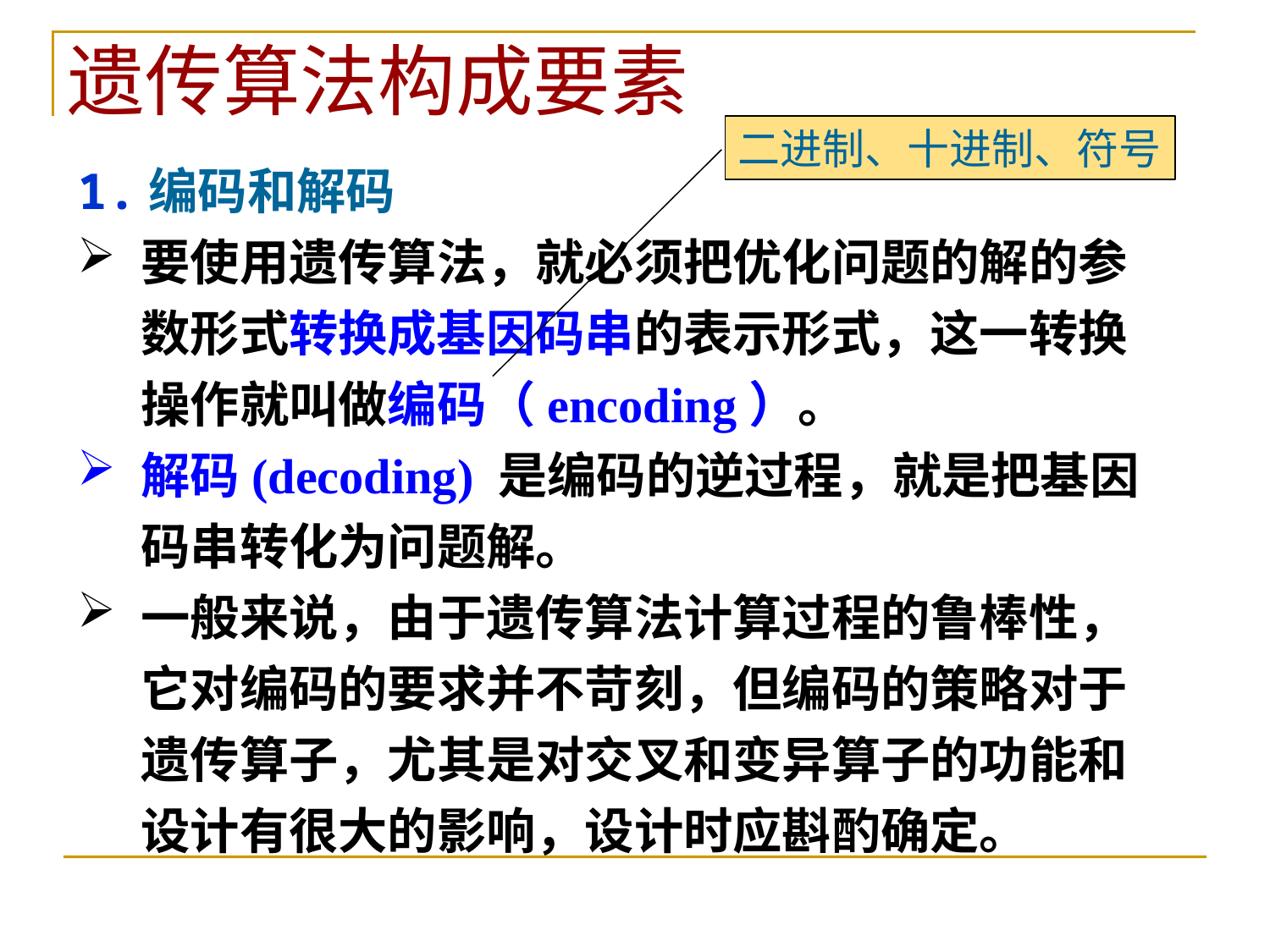

遗传算法构成要素
二进制、十进制、符号
1.编码和解码
要使用遗传算法，就必须把优化问题的解的参数形式转换成基因码串的表示形式，这一转换操作就叫做编码（encoding）。
解码(decoding) 是编码的逆过程，就是把基因码串转化为问题解。
一般来说，由于遗传算法计算过程的鲁棒性，它对编码的要求并不苛刻，但编码的策略对于遗传算子，尤其是对交叉和变异算子的功能和设计有很大的影响，设计时应斟酌确定。